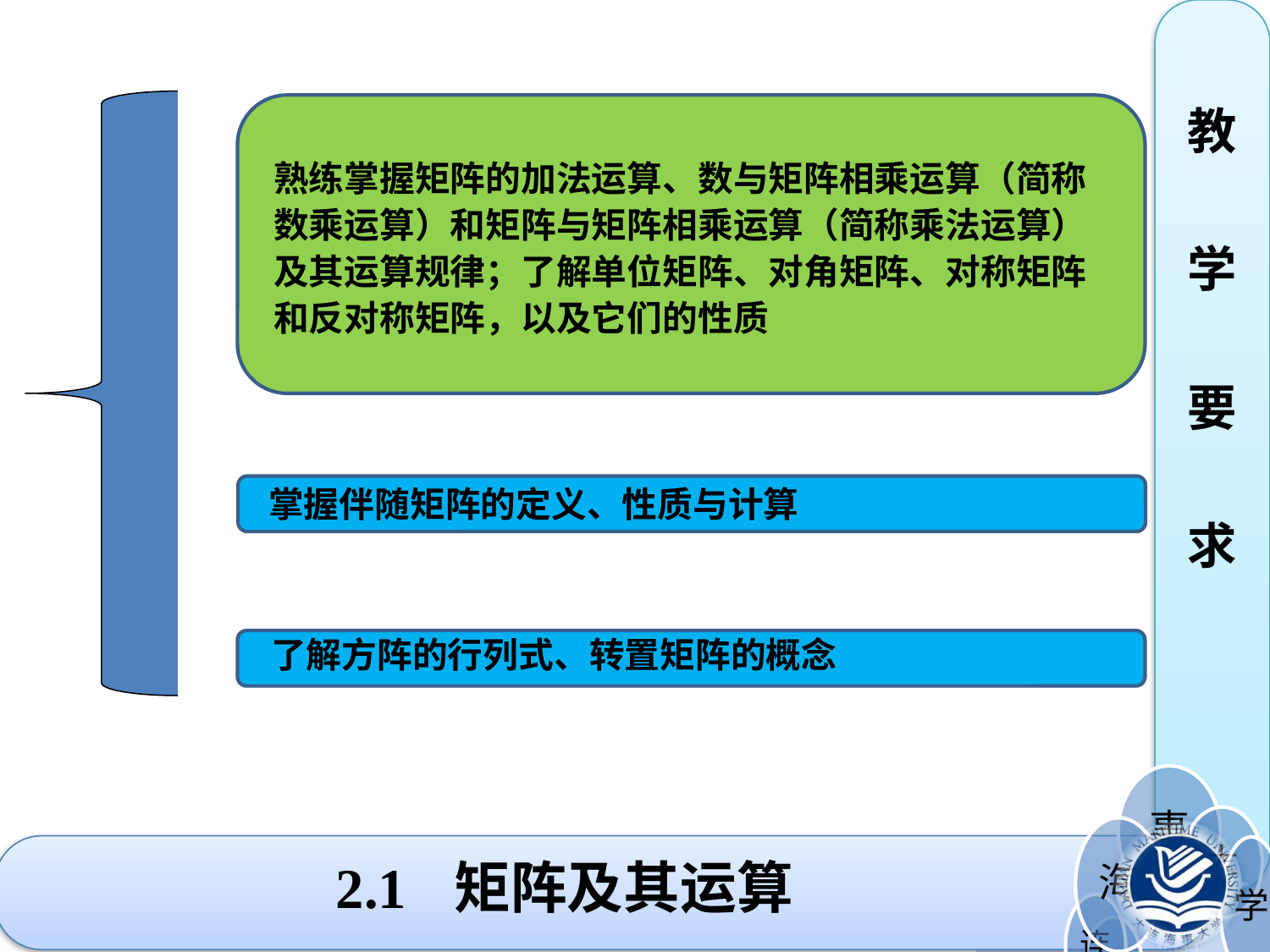

教

学

要

求

熟练掌握矩阵的加法运算、数与矩阵相乘运算（简称数乘运算）和矩阵与矩阵相乘运算（简称乘法运算）及其运算规律；了解单位矩阵、对角矩阵、对称矩阵和反对称矩阵，以及它们的性质

掌握伴随矩阵的定义、性质与计算
了解方阵的行列式、转置矩阵的概念

# 2.1 矩阵及其运算